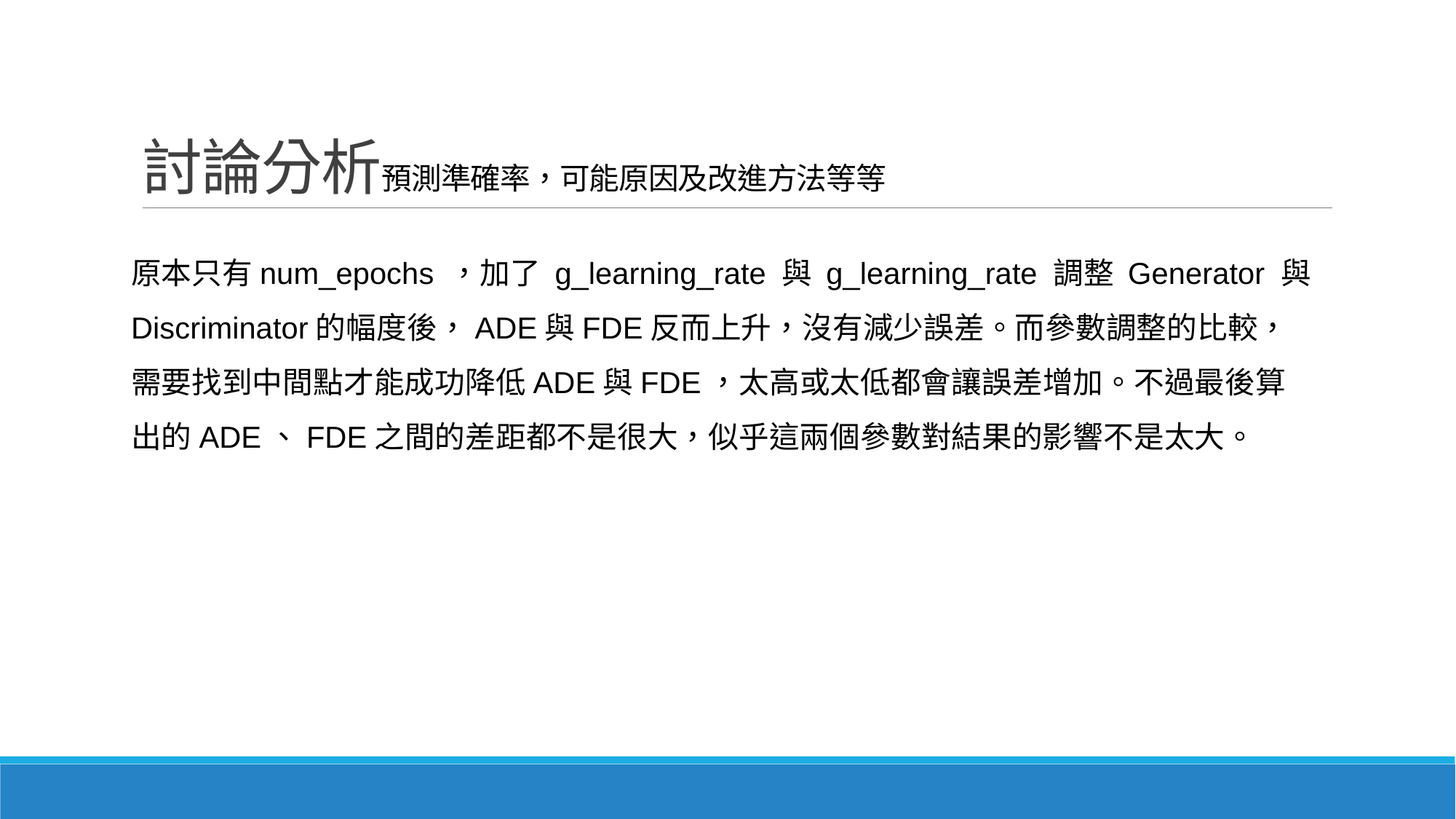

# 討論分析預測準確率，可能原因及改進方法等等
原本只有num_epochs ，加了 g_learning_rate 與 g_learning_rate 調整 Generator 與 Discriminator的幅度後，ADE與FDE反而上升，沒有減少誤差。而參數調整的比較， 需要找到中間點才能成功降低ADE與FDE，太高或太低都會讓誤差增加。不過最後算出的ADE、FDE之間的差距都不是很大，似乎這兩個參數對結果的影響不是太大。